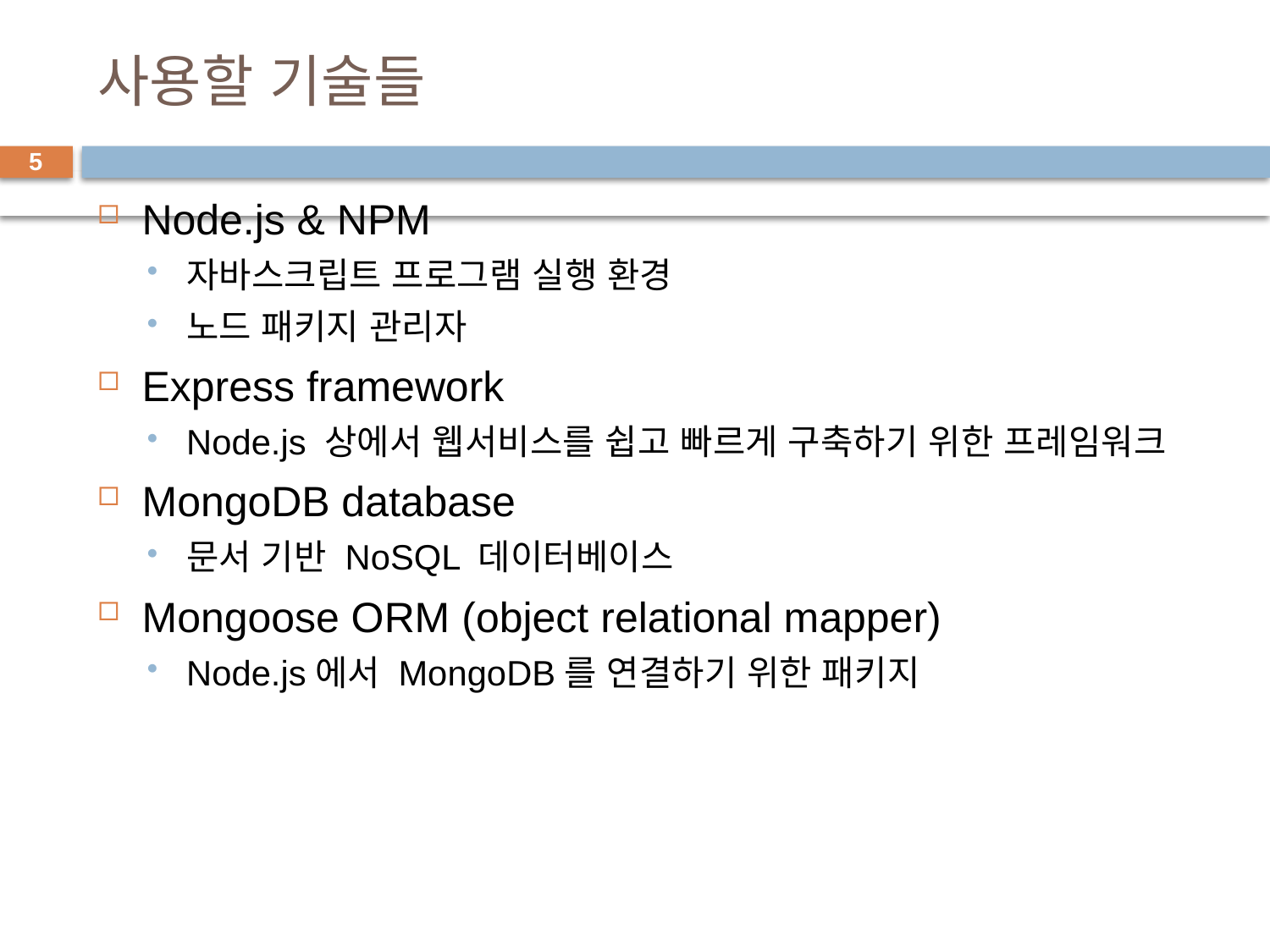

# 사용할 기술들
5
Node.js & NPM
자바스크립트 프로그램 실행 환경
노드 패키지 관리자
Express framework
Node.js 상에서 웹서비스를 쉽고 빠르게 구축하기 위한 프레임워크
MongoDB database
문서 기반 NoSQL 데이터베이스
Mongoose ORM (object relational mapper)
Node.js에서 MongoDB를 연결하기 위한 패키지